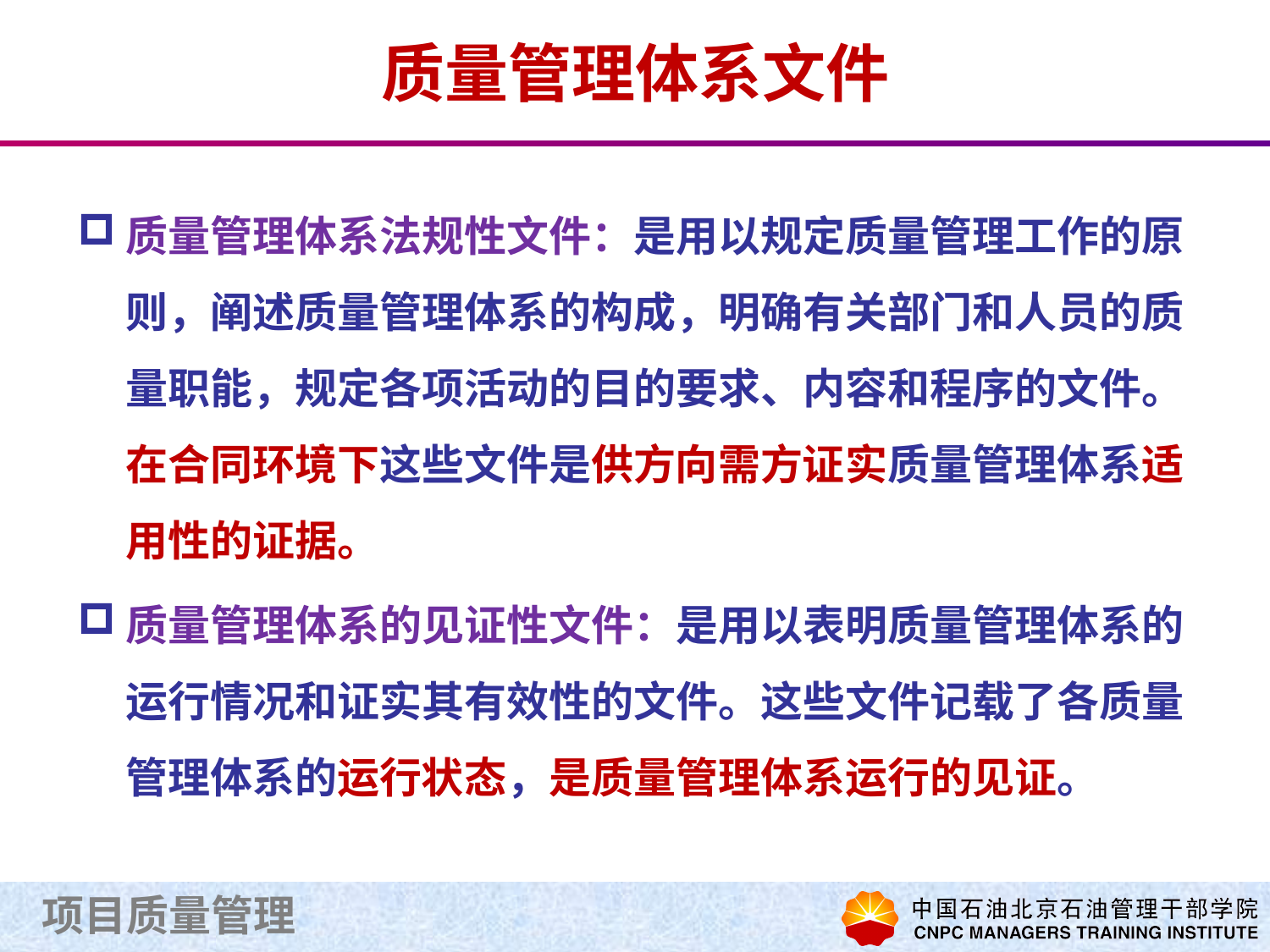

# 质量管理体系文件
质量管理体系法规性文件：是用以规定质量管理工作的原则，阐述质量管理体系的构成，明确有关部门和人员的质量职能，规定各项活动的目的要求、内容和程序的文件。在合同环境下这些文件是供方向需方证实质量管理体系适用性的证据。
质量管理体系的见证性文件：是用以表明质量管理体系的运行情况和证实其有效性的文件。这些文件记载了各质量管理体系的运行状态，是质量管理体系运行的见证。